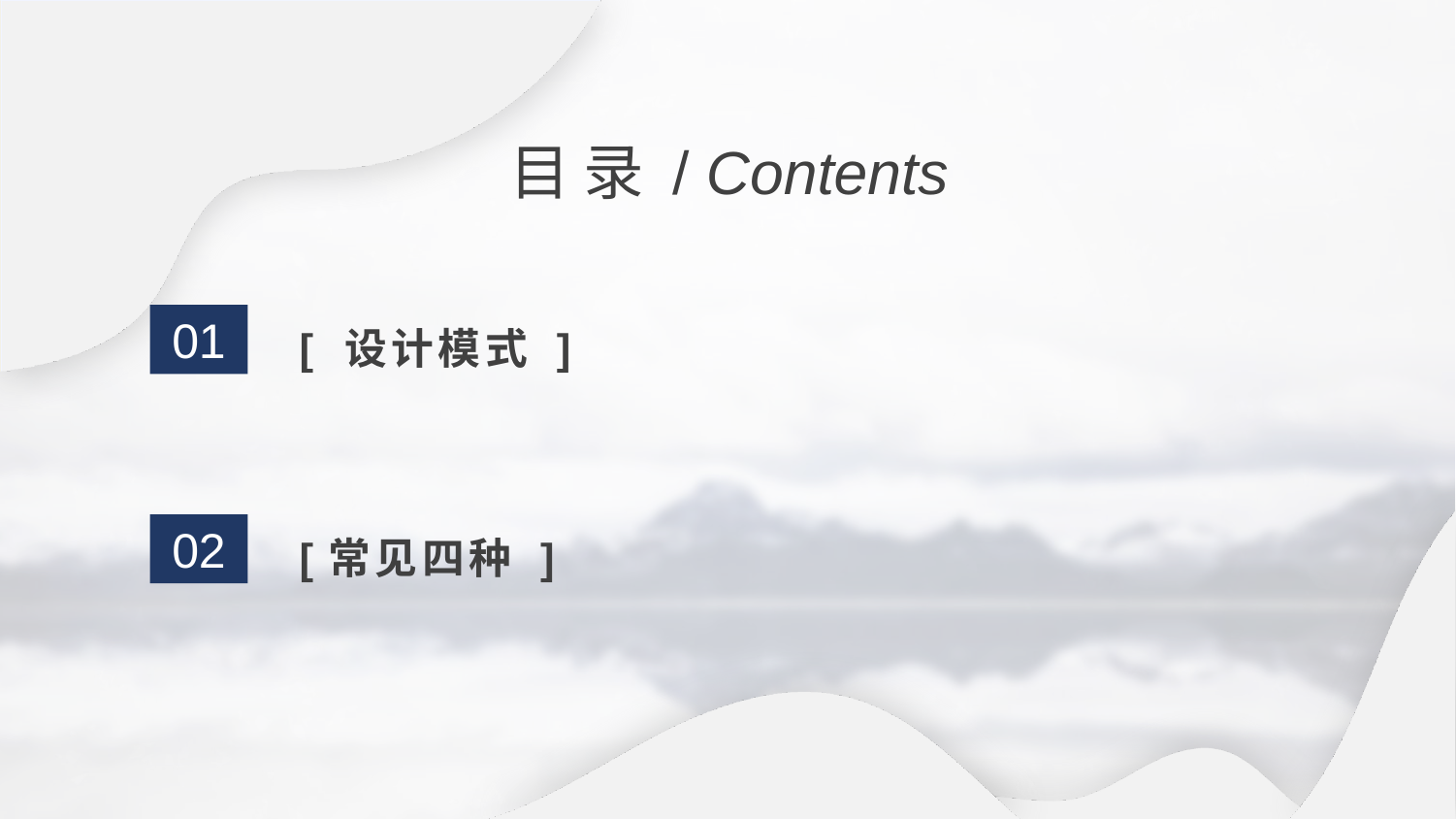

目 录 / Contents
01
 [ 设计模式 ]
02
 [常见四种 ]